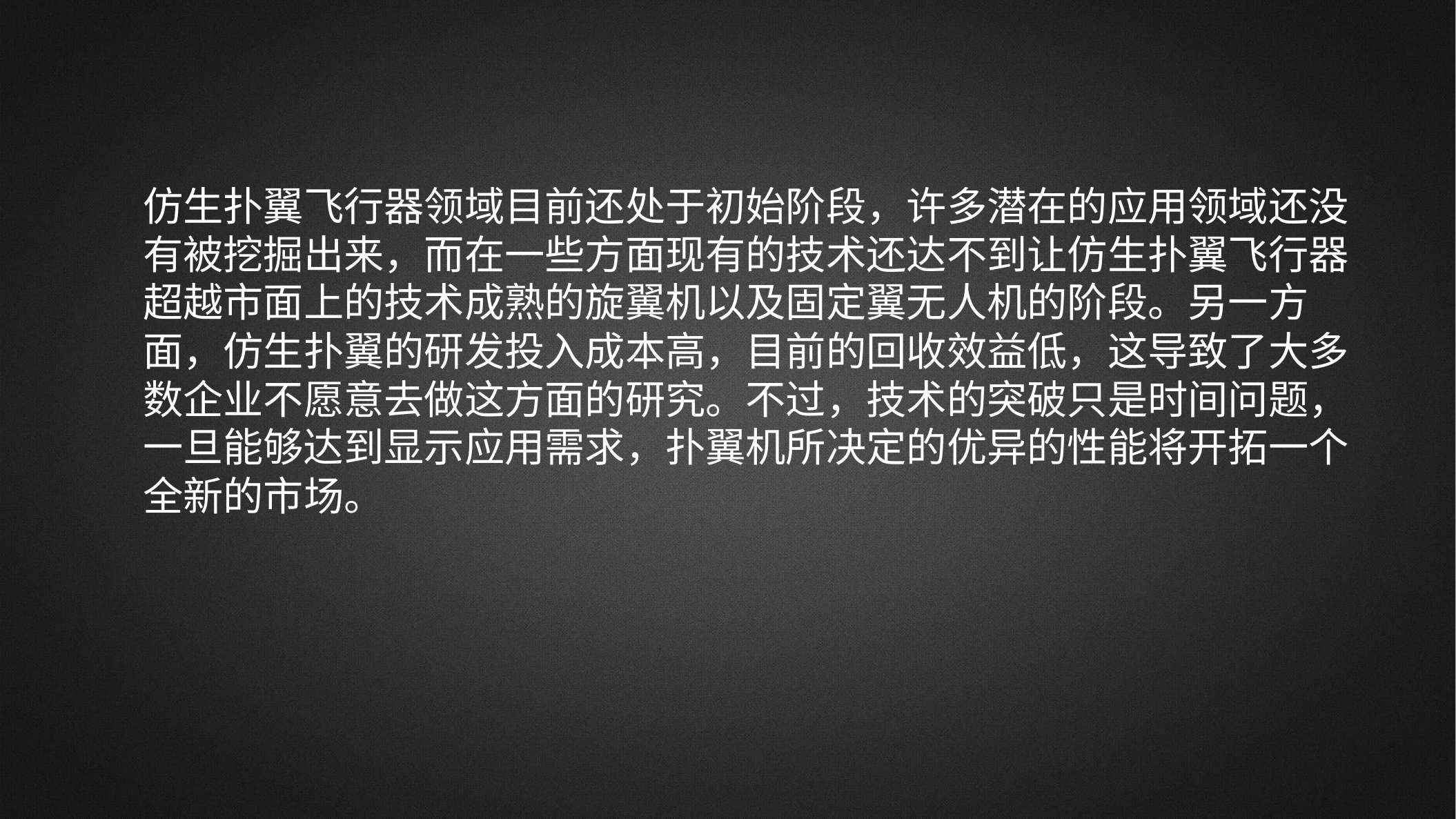

仿生扑翼飞行器领域目前还处于初始阶段，许多潜在的应用领域还没有被挖掘出来，而在一些方面现有的技术还达不到让仿生扑翼飞行器超越市面上的技术成熟的旋翼机以及固定翼无人机的阶段。另一方面，仿生扑翼的研发投入成本高，目前的回收效益低，这导致了大多数企业不愿意去做这方面的研究。不过，技术的突破只是时间问题，一旦能够达到显示应用需求，扑翼机所决定的优异的性能将开拓一个全新的市场。